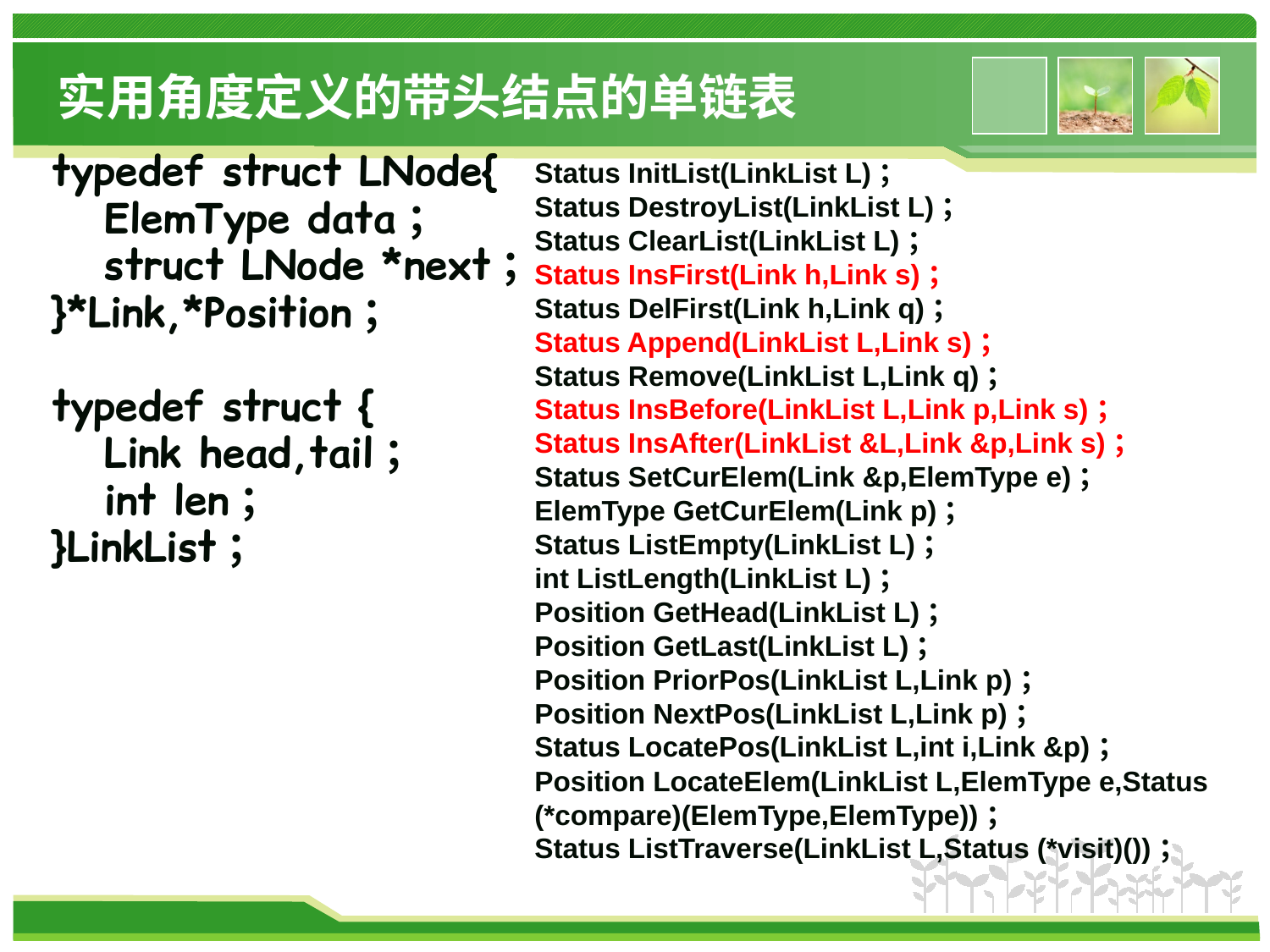

实用角度定义的带头结点的单链表
typedef struct LNode{
   ElemType data；
   struct LNode *next；
}*Link,*Position；

typedef struct {
   Link head,tail；
   int len；
}LinkList；
Status InitList(LinkList L)；
Status DestroyList(LinkList L)；
Status ClearList(LinkList L)；
Status InsFirst(Link h,Link s)；
Status DelFirst(Link h,Link q)；
Status Append(LinkList L,Link s)；
Status Remove(LinkList L,Link q)；
Status InsBefore(LinkList L,Link p,Link s)；
Status InsAfter(LinkList &L,Link &p,Link s)；
Status SetCurElem(Link &p,ElemType e)；
ElemType GetCurElem(Link p)；
Status ListEmpty(LinkList L)；
int ListLength(LinkList L)；
Position GetHead(LinkList L)；
Position GetLast(LinkList L)；
Position PriorPos(LinkList L,Link p)；
Position NextPos(LinkList L,Link p)；
Status LocatePos(LinkList L,int i,Link &p)；
Position LocateElem(LinkList L,ElemType e,Status
(*compare)(ElemType,ElemType))；
Status ListTraverse(LinkList L,Status (*visit)())；